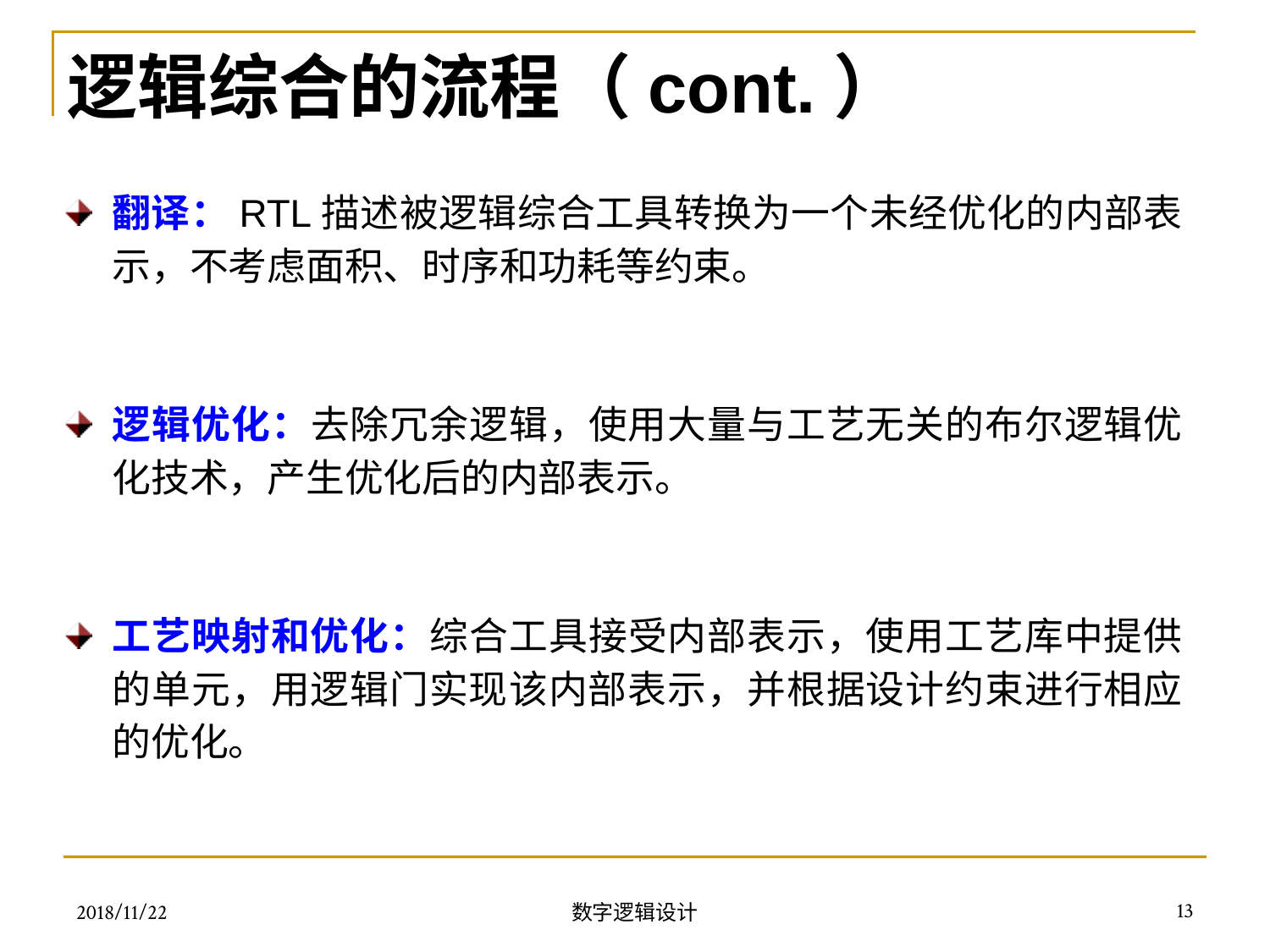

逻辑综合的流程（cont.）
翻译：RTL描述被逻辑综合工具转换为一个未经优化的内部表示，不考虑面积、时序和功耗等约束。

逻辑优化：去除冗余逻辑，使用大量与工艺无关的布尔逻辑优化技术，产生优化后的内部表示。

工艺映射和优化：综合工具接受内部表示，使用工艺库中提供的单元，用逻辑门实现该内部表示，并根据设计约束进行相应的优化。

2018/11/22
13
数字逻辑设计